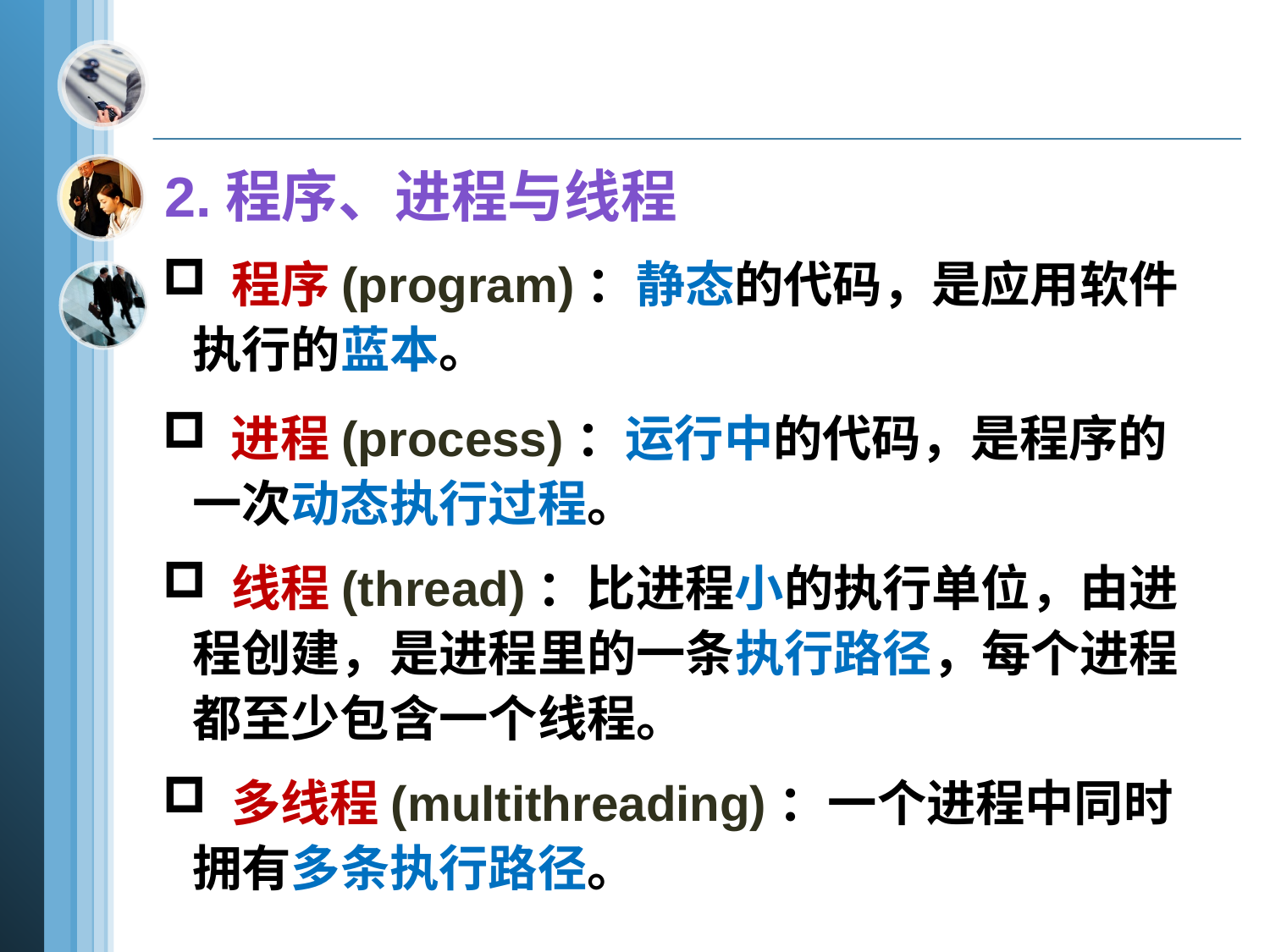

2.程序、进程与线程
 程序(program)：静态的代码，是应用软件执行的蓝本。
 进程(process)：运行中的代码，是程序的一次动态执行过程。
 线程(thread)：比进程小的执行单位，由进程创建，是进程里的一条执行路径，每个进程都至少包含一个线程。

 多线程(multithreading)：一个进程中同时拥有多条执行路径。